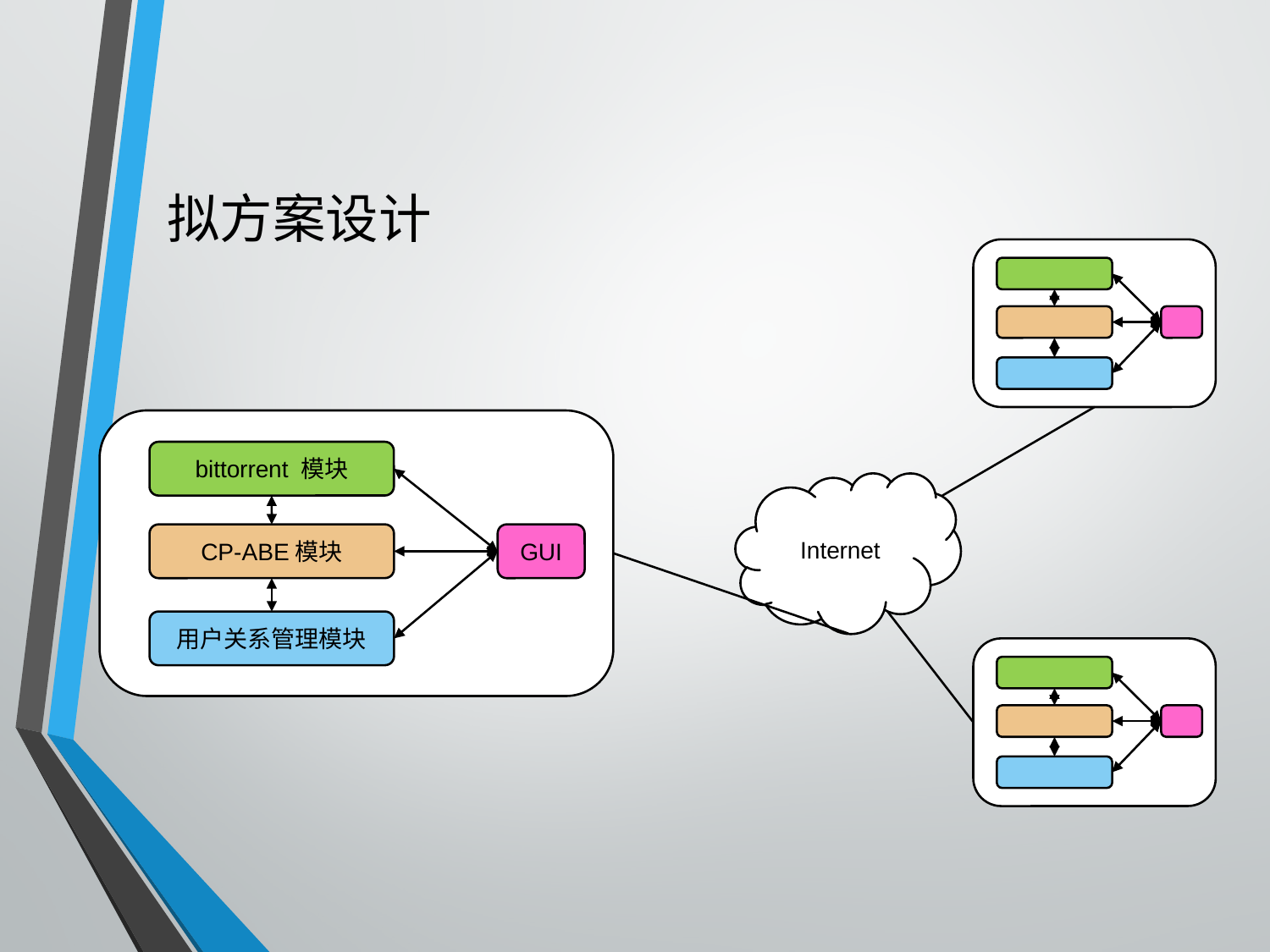

# 拟方案设计

bittorrent 模块
CP-ABE模块
GUI
用户关系管理模块
Internet